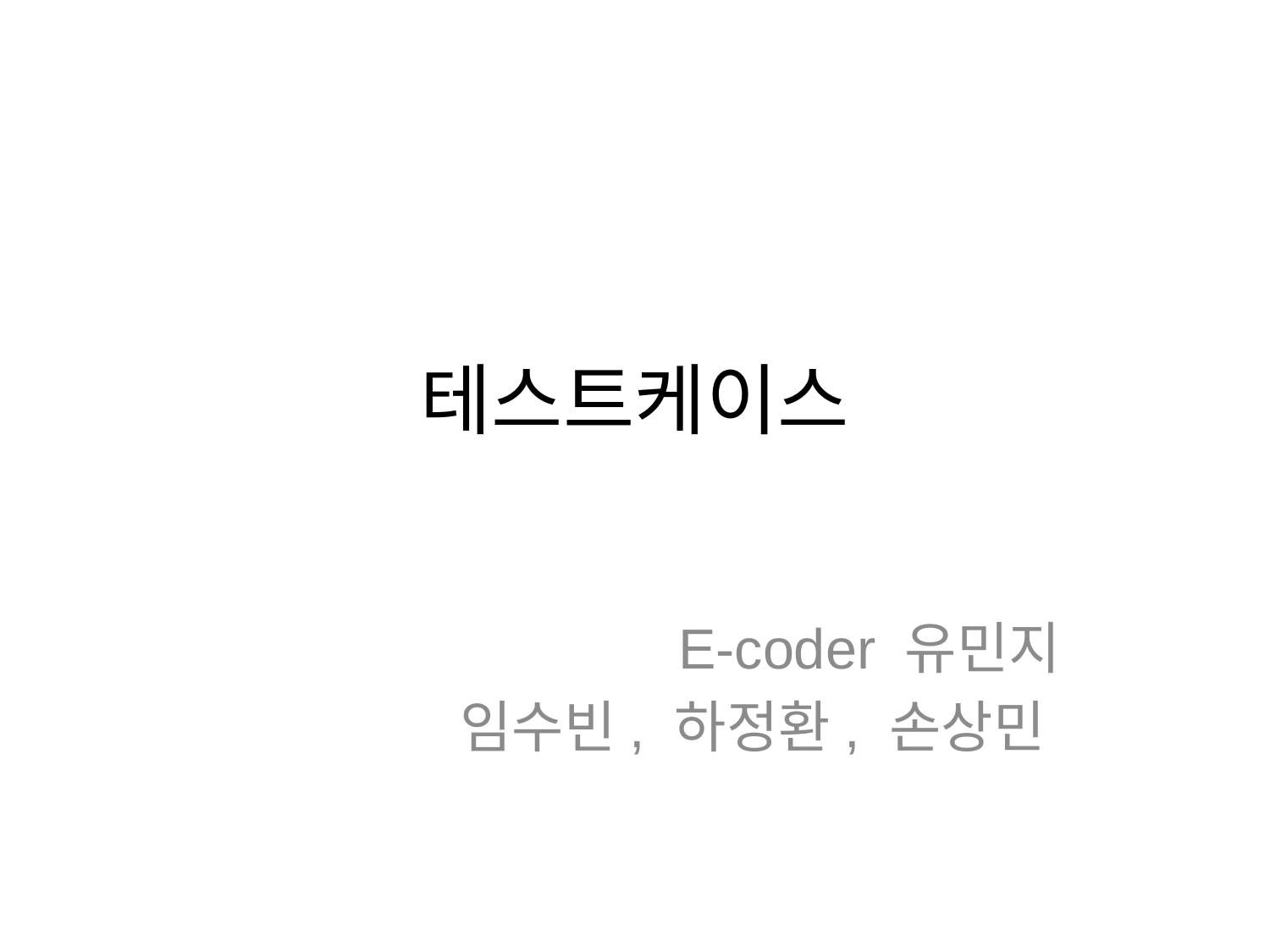

# 테스트케이스
E-coder 유민지
임수빈, 하정환, 손상민